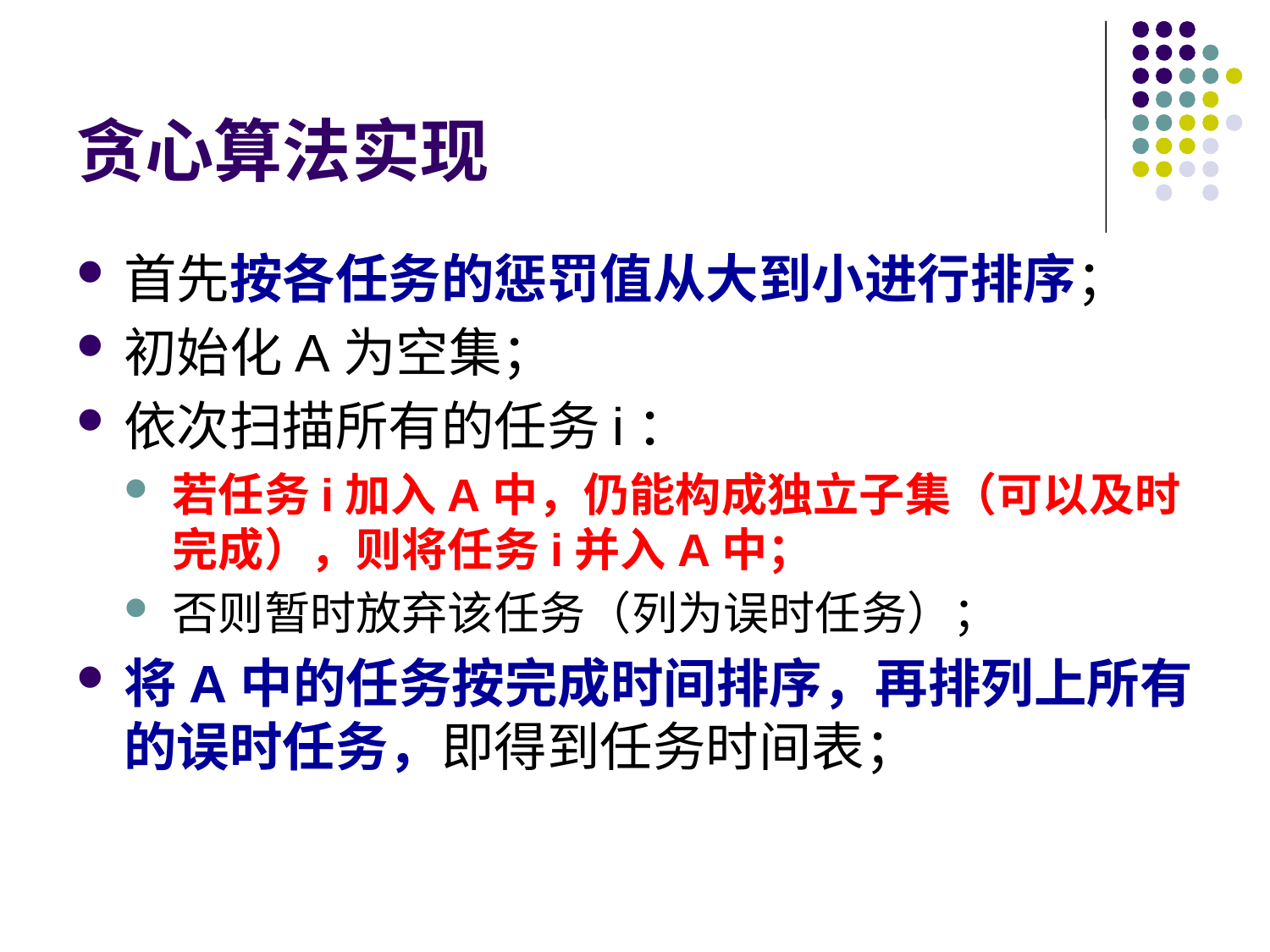

# 贪心算法实现
首先按各任务的惩罚值从大到小进行排序；
初始化A为空集；
依次扫描所有的任务i：
若任务i加入A中，仍能构成独立子集（可以及时完成），则将任务i并入A中；
否则暂时放弃该任务（列为误时任务）；
将A中的任务按完成时间排序，再排列上所有的误时任务，即得到任务时间表；